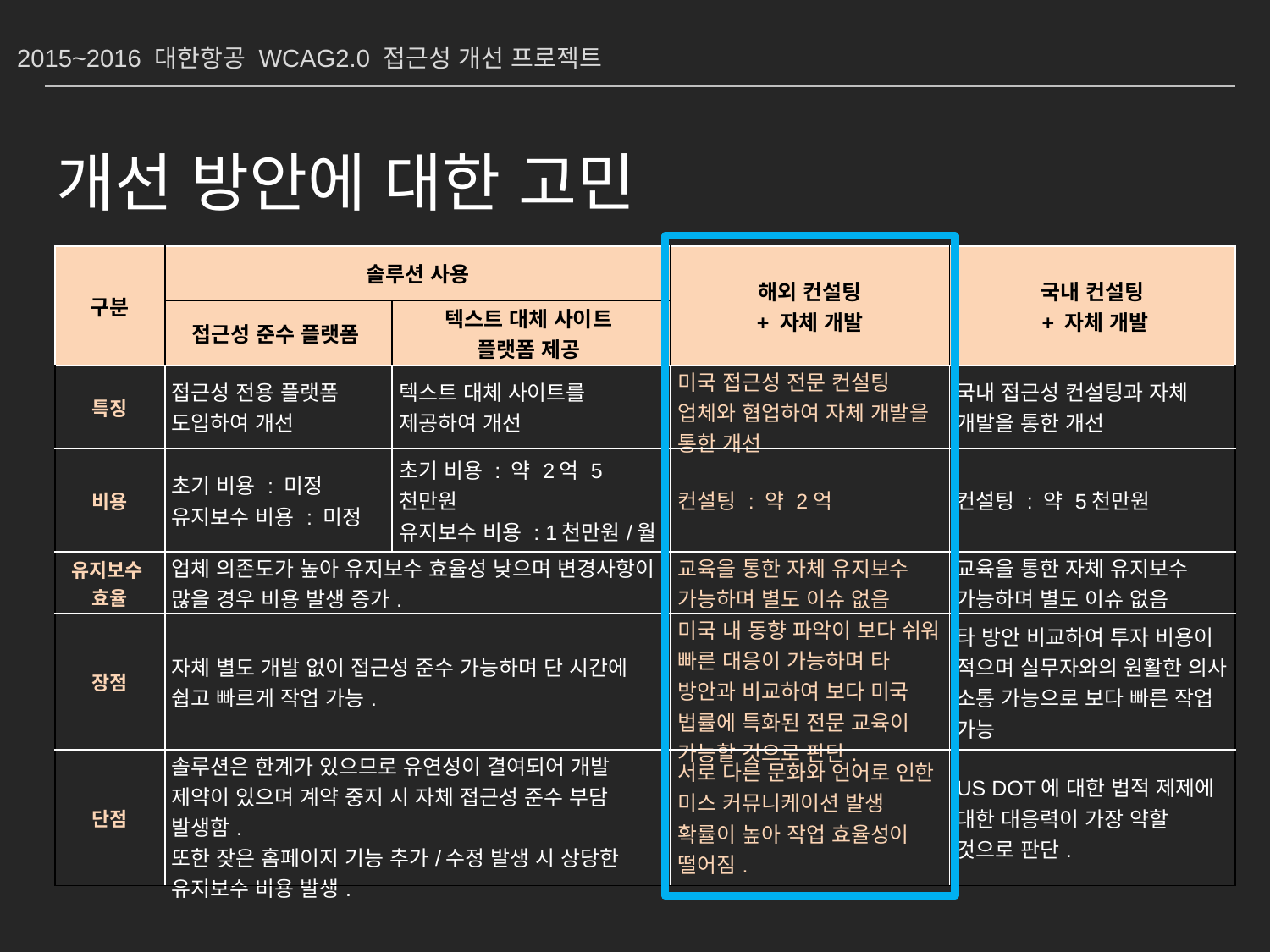

2015~2016 대한항공 WCAG2.0 접근성 개선 프로젝트
개선 방안에 대한 고민

| 구분 | 솔루션 사용 |  | 해외 컨설팅 + 자체 개발 | 국내 컨설팅 + 자체 개발 |
| --- | --- | --- | --- | --- |
|  | 접근성 준수 플랫폼 | 텍스트 대체 사이트 플랫폼 제공 |  |  |
| 특징 | 접근성 전용 플랫폼 도입하여 개선 | 텍스트 대체 사이트를 제공하여 개선 | 미국 접근성 전문 컨설팅 업체와 협업하여 자체 개발을 통한 개선 | 국내 접근성 컨설팅과 자체 개발을 통한 개선 |
| 비용 | 초기 비용 : 미정 유지보수 비용 : 미정 | 초기 비용 : 약 2억 5천만원 유지보수 비용 : 1천만원/월 | 컨설팅 : 약 2억 | 컨설팅 : 약 5천만원 |
| 유지보수 효율 | 업체 의존도가 높아 유지보수 효율성 낮으며 변경사항이 많을 경우 비용 발생 증가. |  | 교육을 통한 자체 유지보수 가능하며 별도 이슈 없음 | 교육을 통한 자체 유지보수 가능하며 별도 이슈 없음 |
| 장점 | 자체 별도 개발 없이 접근성 준수 가능하며 단 시간에 쉽고 빠르게 작업 가능. |  | 미국 내 동향 파악이 보다 쉬워 빠른 대응이 가능하며 타 방안과 비교하여 보다 미국 법률에 특화된 전문 교육이 가능할 것으로 판단. | 타 방안 비교하여 투자 비용이 적으며 실무자와의 원활한 의사 소통 가능으로 보다 빠른 작업 가능 |
| 단점 | 솔루션은 한계가 있으므로 유연성이 결여되어 개발 제약이 있으며 계약 중지 시 자체 접근성 준수 부담 발생함. 또한 잦은 홈페이지 기능 추가/수정 발생 시 상당한 유지보수 비용 발생. |  | 서로 다른 문화와 언어로 인한 미스 커뮤니케이션 발생 확률이 높아 작업 효율성이 떨어짐. | US DOT에 대한 법적 제제에 대한 대응력이 가장 약할 것으로 판단. |